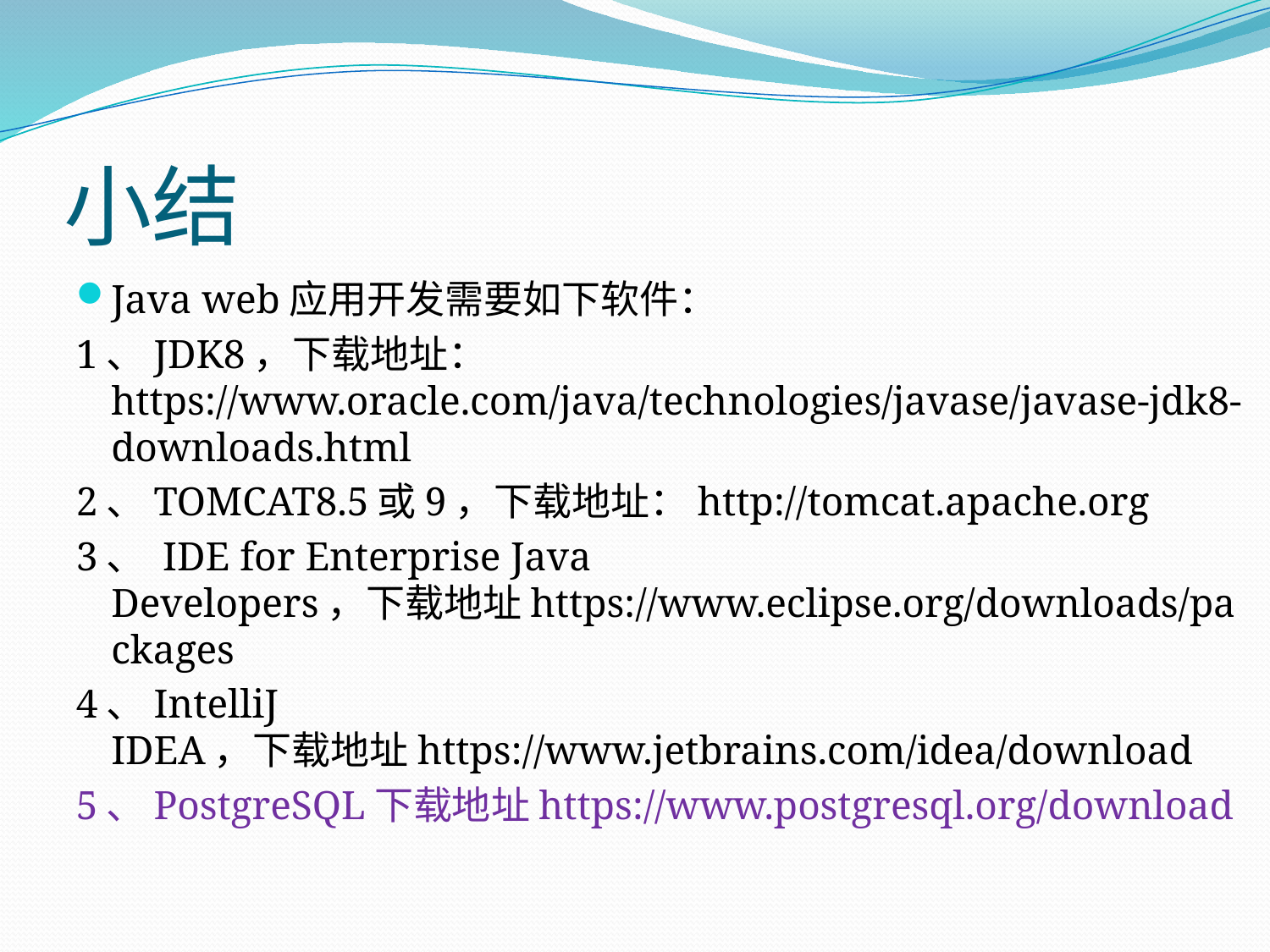

# 小结
Java web应用开发需要如下软件：
1、JDK8，下载地址： https://www.oracle.com/java/technologies/javase/javase-jdk8-downloads.html
2、TOMCAT8.5或9，下载地址：http://tomcat.apache.org
3、 IDE for Enterprise Java  Developers，下载地址https://www.eclipse.org/downloads/packages
4、IntelliJ IDEA，下载地址https://www.jetbrains.com/idea/download
5、PostgreSQL下载地址https://www.postgresql.org/download